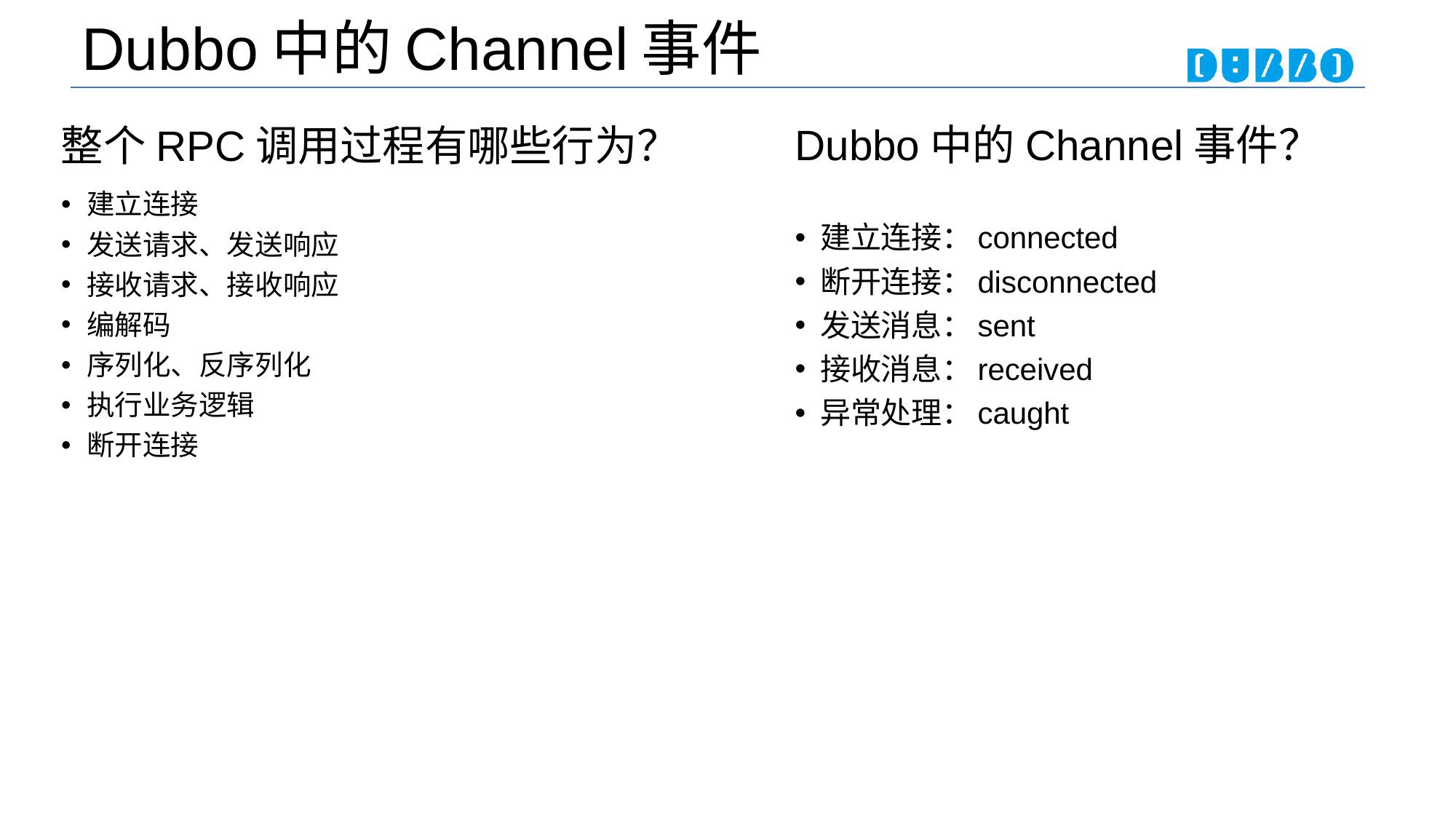

# Dubbo中的Channel事件
Dubbo中的Channel事件？
整个RPC调用过程有哪些行为？
建立连接
发送请求、发送响应
接收请求、接收响应
编解码
序列化、反序列化
执行业务逻辑
断开连接

建立连接：connected
断开连接：disconnected
发送消息：sent
接收消息：received
异常处理：caught